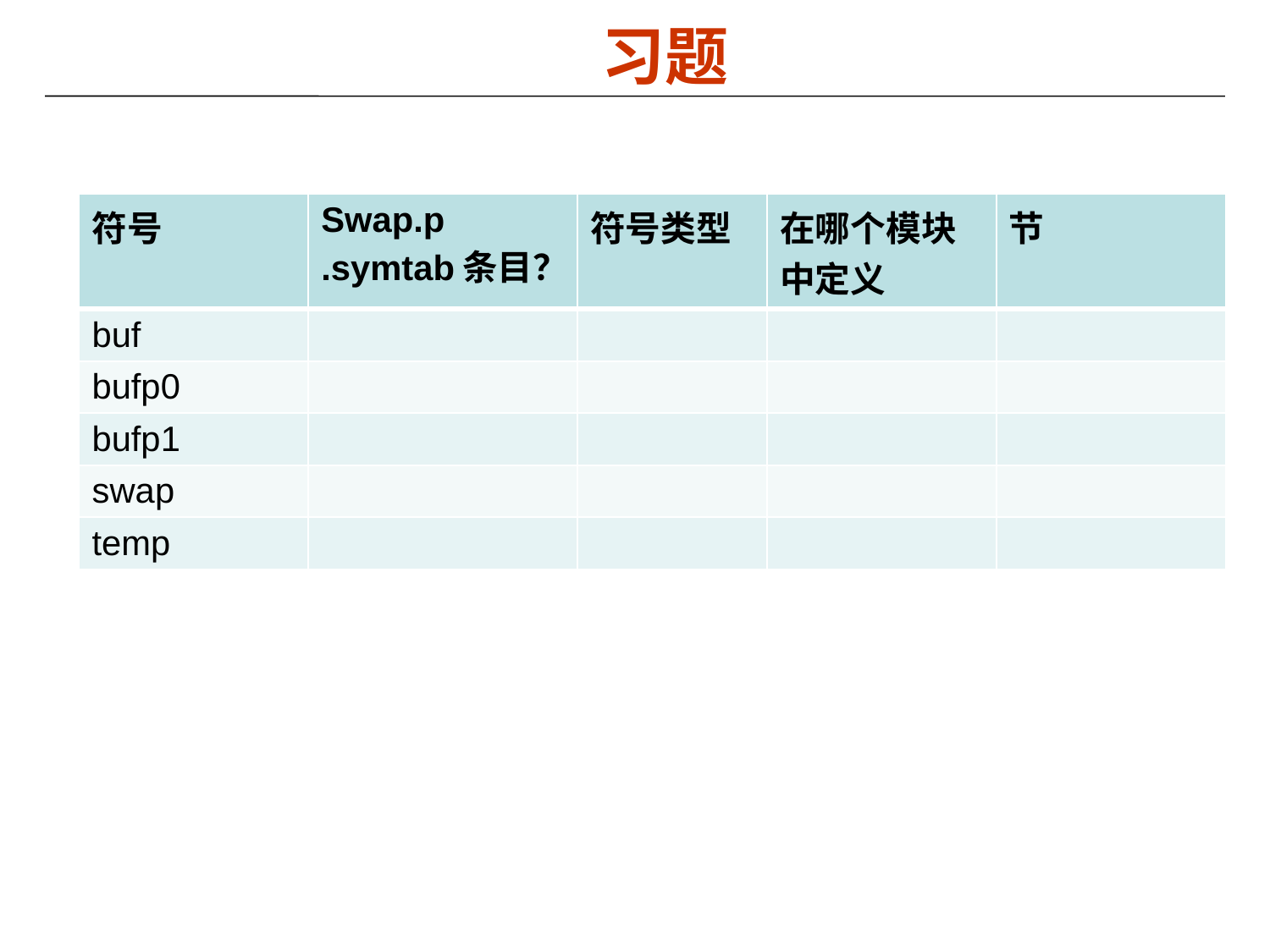

习题
| 符号 | Swap.p .symtab条目？ | 符号类型 | 在哪个模块中定义 | 节 |
| --- | --- | --- | --- | --- |
| buf |  |  |  |  |
| bufp0 |  |  |  |  |
| bufp1 |  |  |  |  |
| swap |  |  |  |  |
| temp |  |  |  |  |